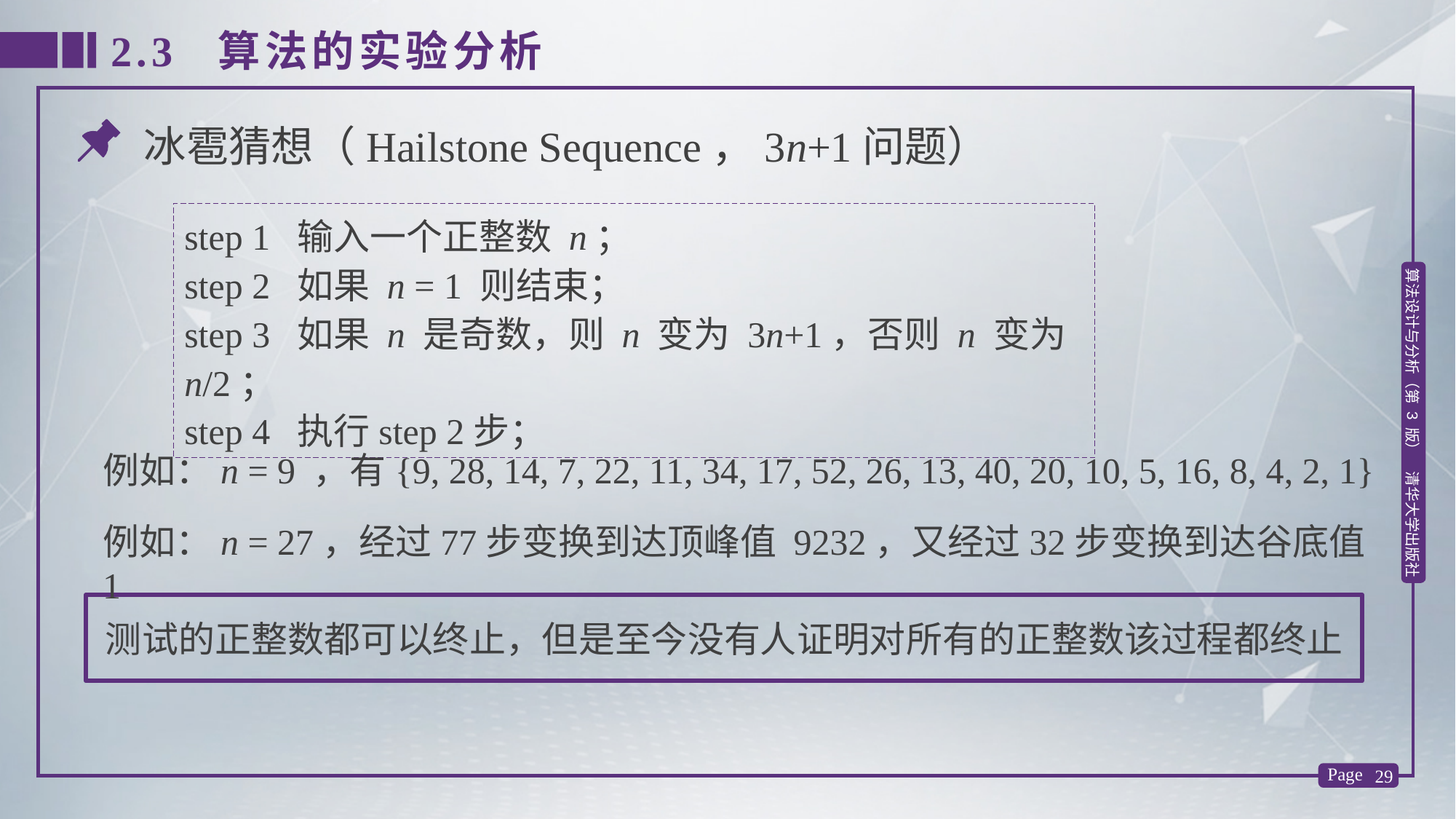

2.3  算法的实验分析
冰雹猜想（Hailstone Sequence，3n+1问题）

step 1  输入一个正整数 n；
step 2  如果 n = 1 则结束；
step 3  如果 n 是奇数，则 n 变为 3n+1，否则 n 变为 n/2；
step 4  执行step 2步；
例如：n = 9 ，有{9, 28, 14, 7, 22, 11, 34, 17, 52, 26, 13, 40, 20, 10, 5, 16, 8, 4, 2, 1}
例如：n = 27，经过77步变换到达顶峰值 9232，又经过32步变换到达谷底值 1
测试的正整数都可以终止，但是至今没有人证明对所有的正整数该过程都终止